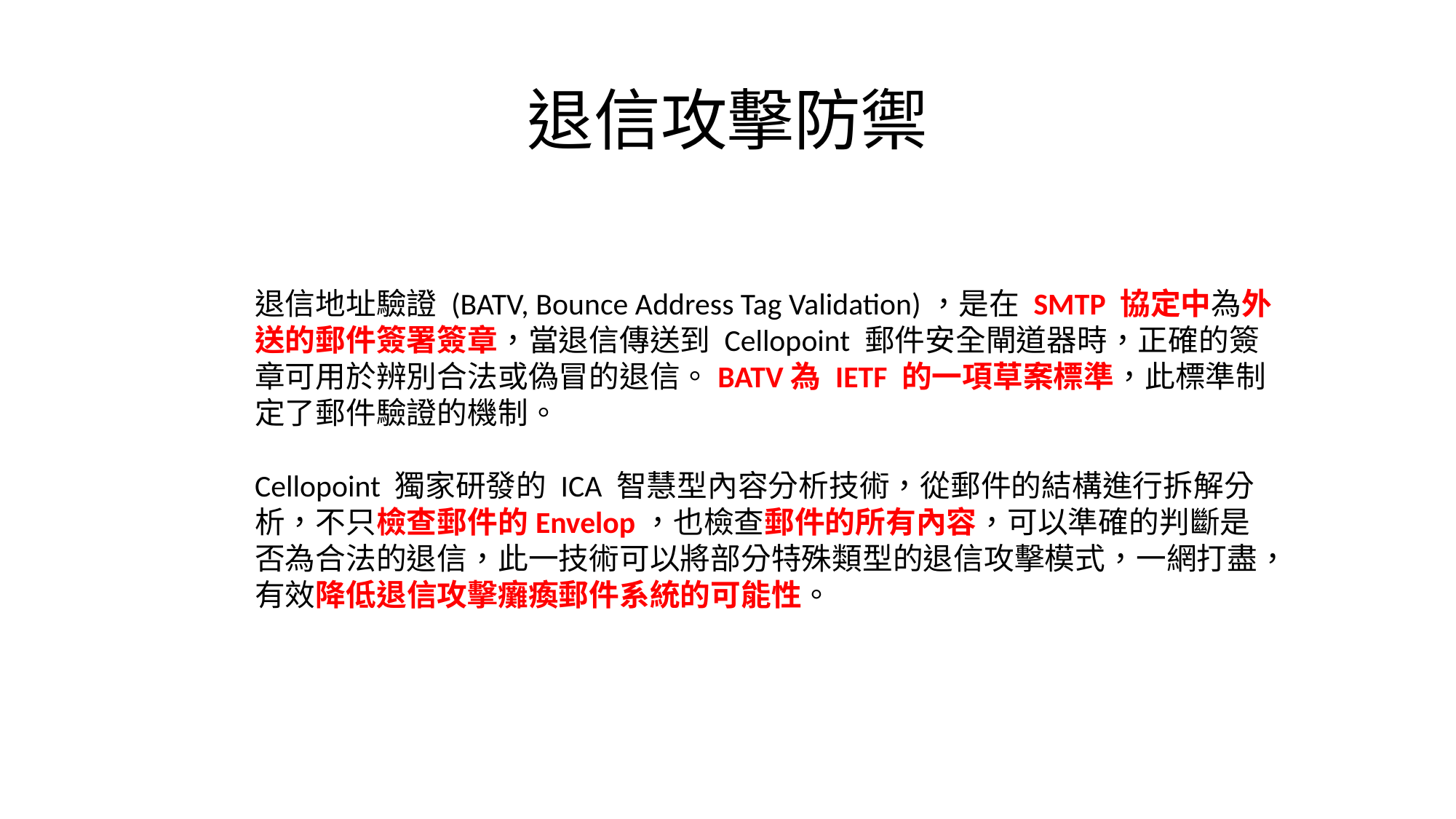

# 退信攻擊防禦
退信地址驗證 (BATV, Bounce Address Tag Validation)，是在 SMTP 協定中為外送的郵件簽署簽章，當退信傳送到 Cellopoint 郵件安全閘道器時，正確的簽章可用於辨別合法或偽冒的退信。BATV為 IETF 的一項草案標準，此標準制定了郵件驗證的機制。

Cellopoint 獨家研發的 ICA 智慧型內容分析技術，從郵件的結構進行拆解分析，不只檢查郵件的Envelop，也檢查郵件的所有內容，可以準確的判斷是否為合法的退信，此一技術可以將部分特殊類型的退信攻擊模式，一網打盡，有效降低退信攻擊癱瘓郵件系統的可能性。